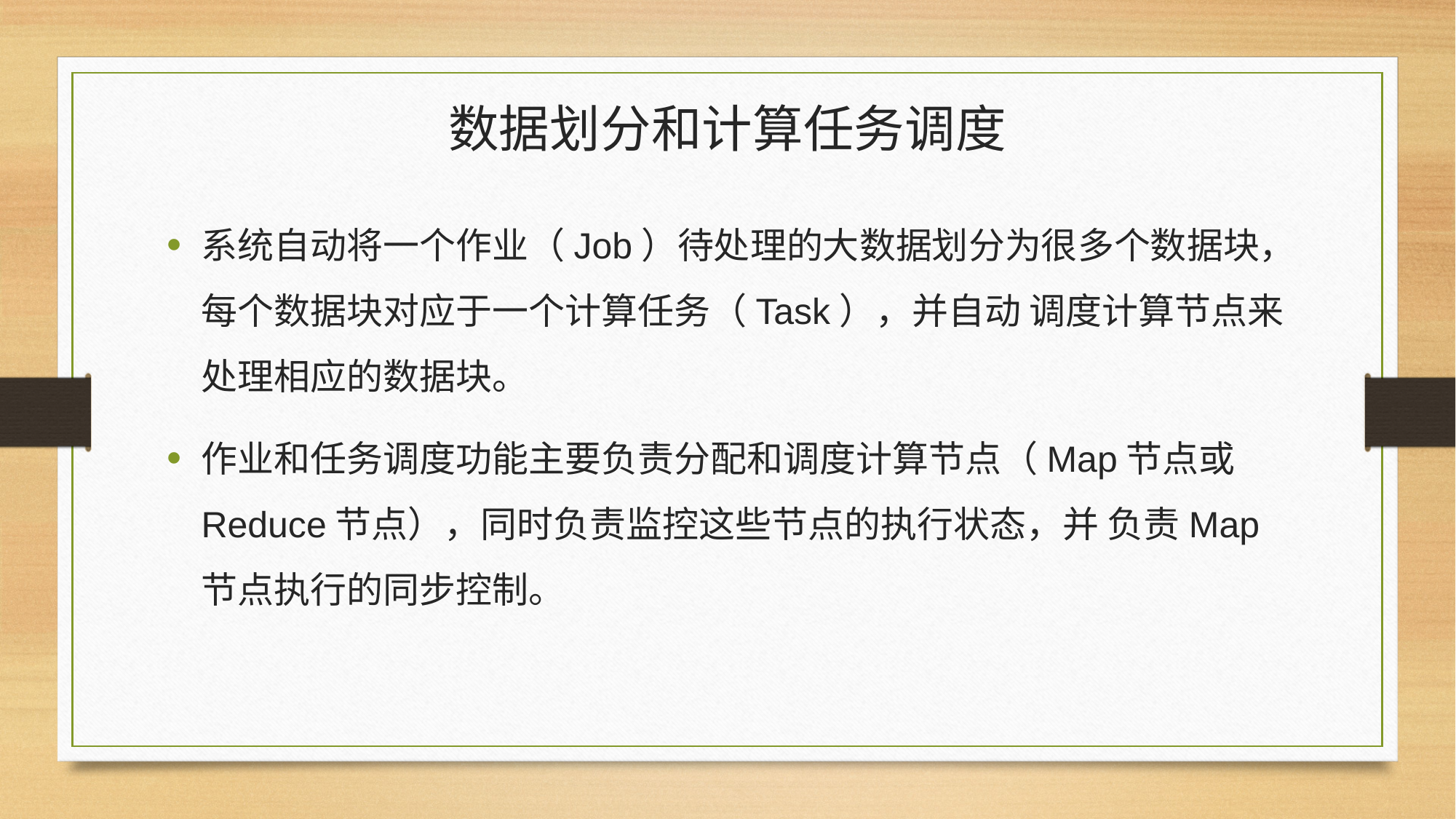

数据划分和计算任务调度
系统自动将一个作业（Job）待处理的大数据划分为很多个数据块，每个数据块对应于一个计算任务（Task），并自动 调度计算节点来处理相应的数据块。
作业和任务调度功能主要负责分配和调度计算节点（Map节点或Reduce节点），同时负责监控这些节点的执行状态，并 负责Map节点执行的同步控制。